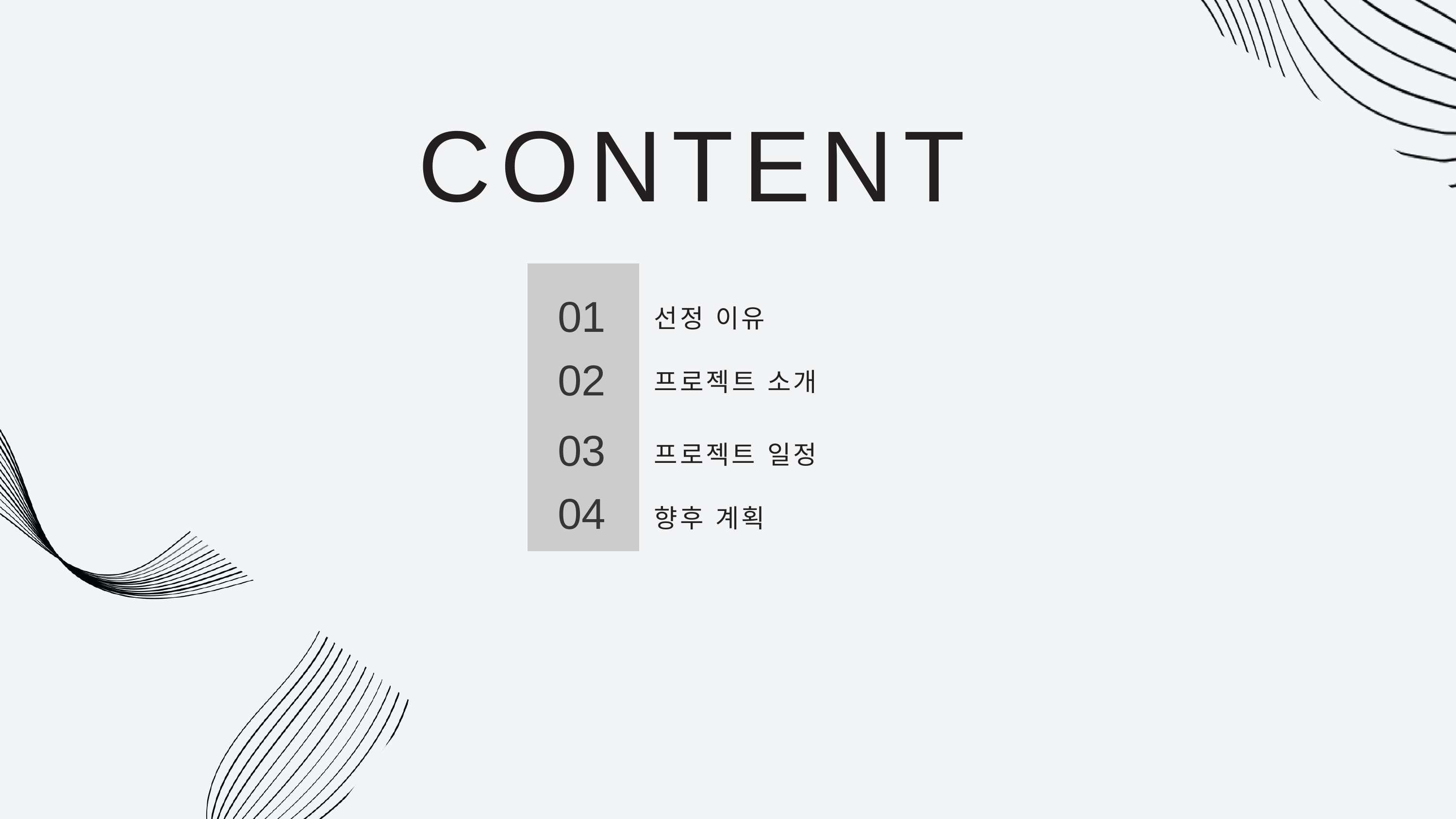

CONTENT

01
선정 이유
02
프로젝트 소개
03
프로젝트 일정

04
향후 계획